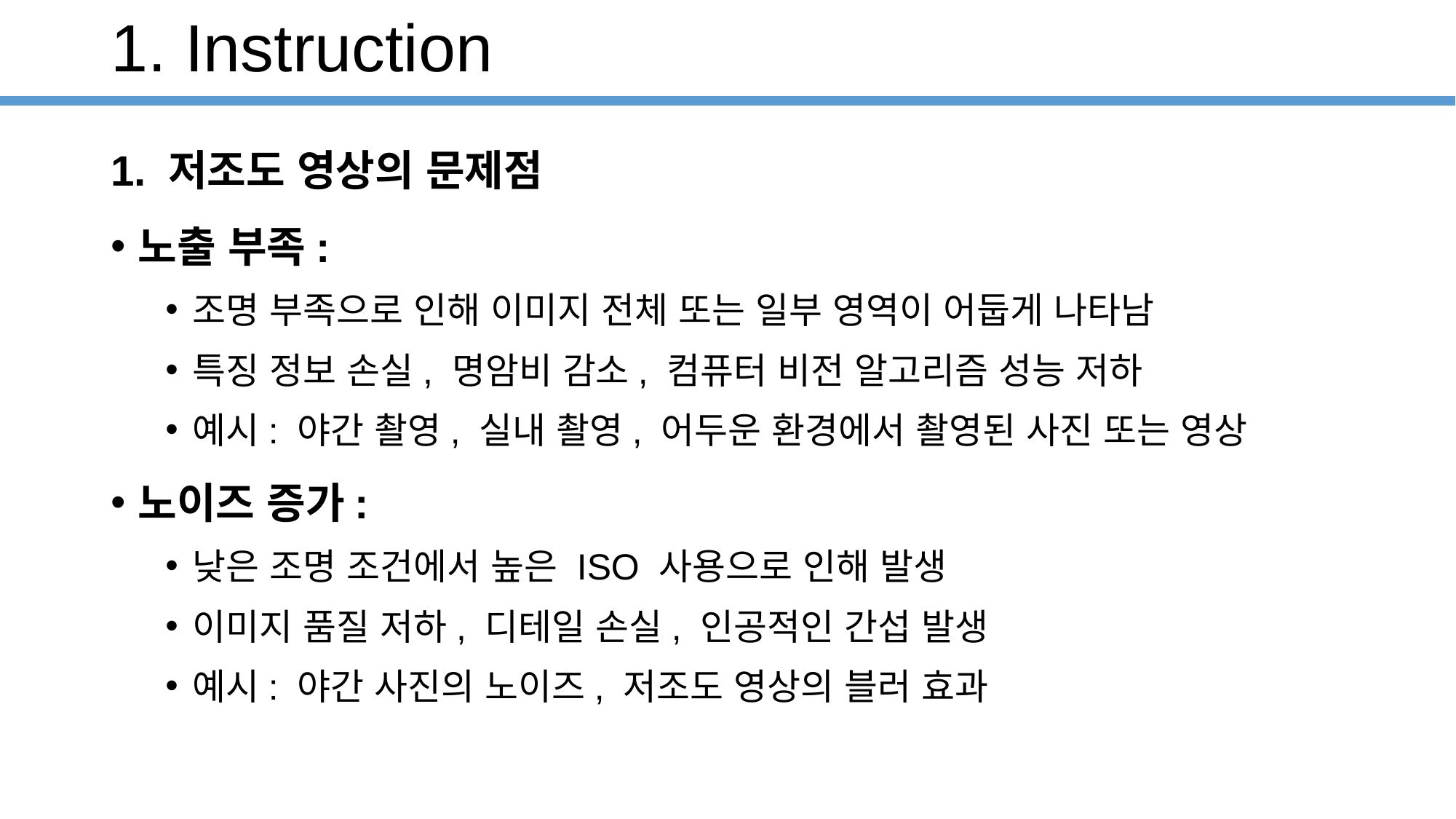

# 1. Instruction
1. 저조도 영상의 문제점
노출 부족:
조명 부족으로 인해 이미지 전체 또는 일부 영역이 어둡게 나타남
특징 정보 손실, 명암비 감소, 컴퓨터 비전 알고리즘 성능 저하
예시: 야간 촬영, 실내 촬영, 어두운 환경에서 촬영된 사진 또는 영상
노이즈 증가:
낮은 조명 조건에서 높은 ISO 사용으로 인해 발생
이미지 품질 저하, 디테일 손실, 인공적인 간섭 발생
예시: 야간 사진의 노이즈, 저조도 영상의 블러 효과